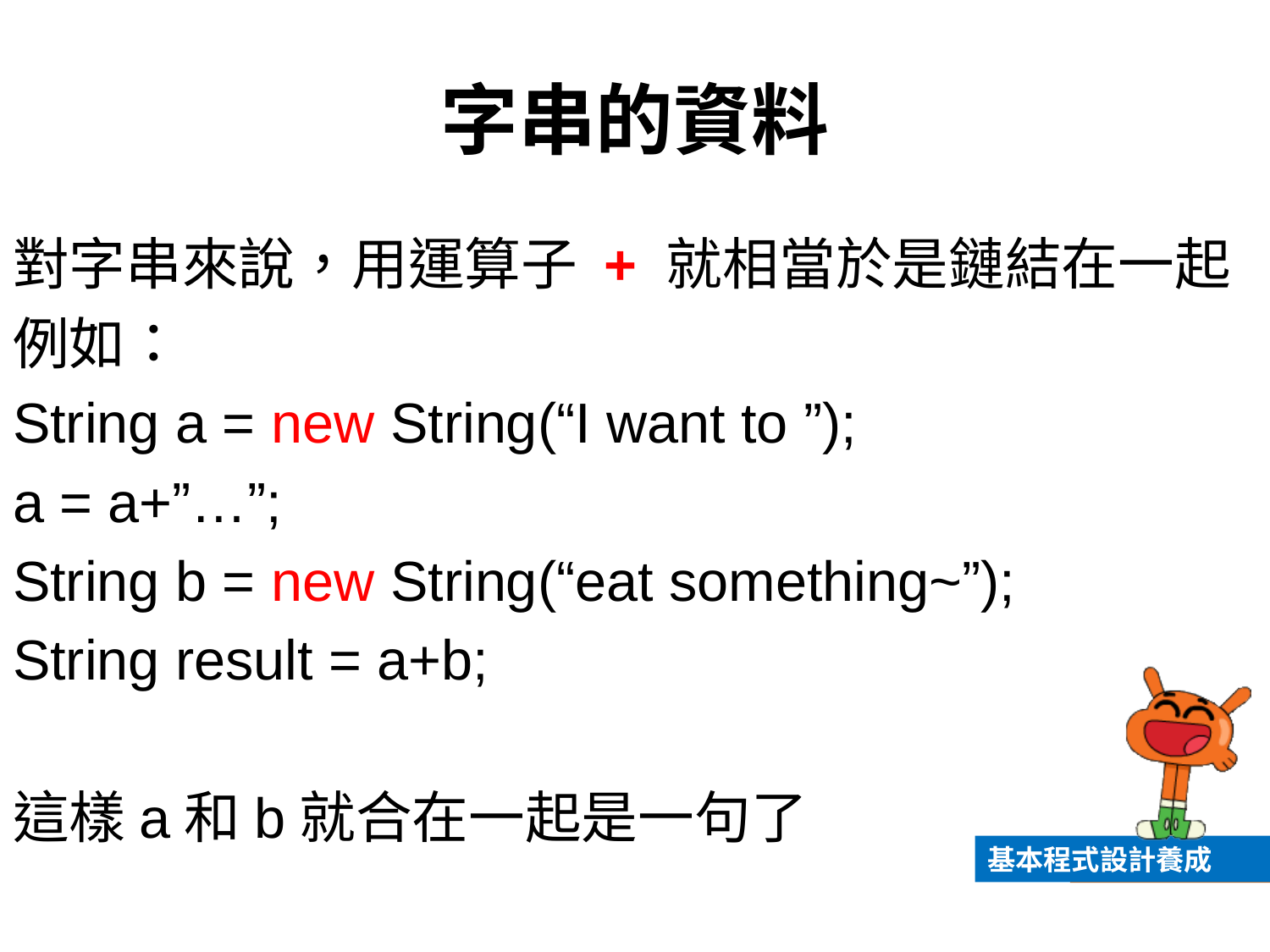

# 字串的資料
對字串來說，用運算子 + 就相當於是鏈結在一起
例如：
String a = new String(“I want to ”);
a = a+”…”;
String b = new String(“eat something~”);
String result = a+b;

這樣a和b就合在一起是一句了